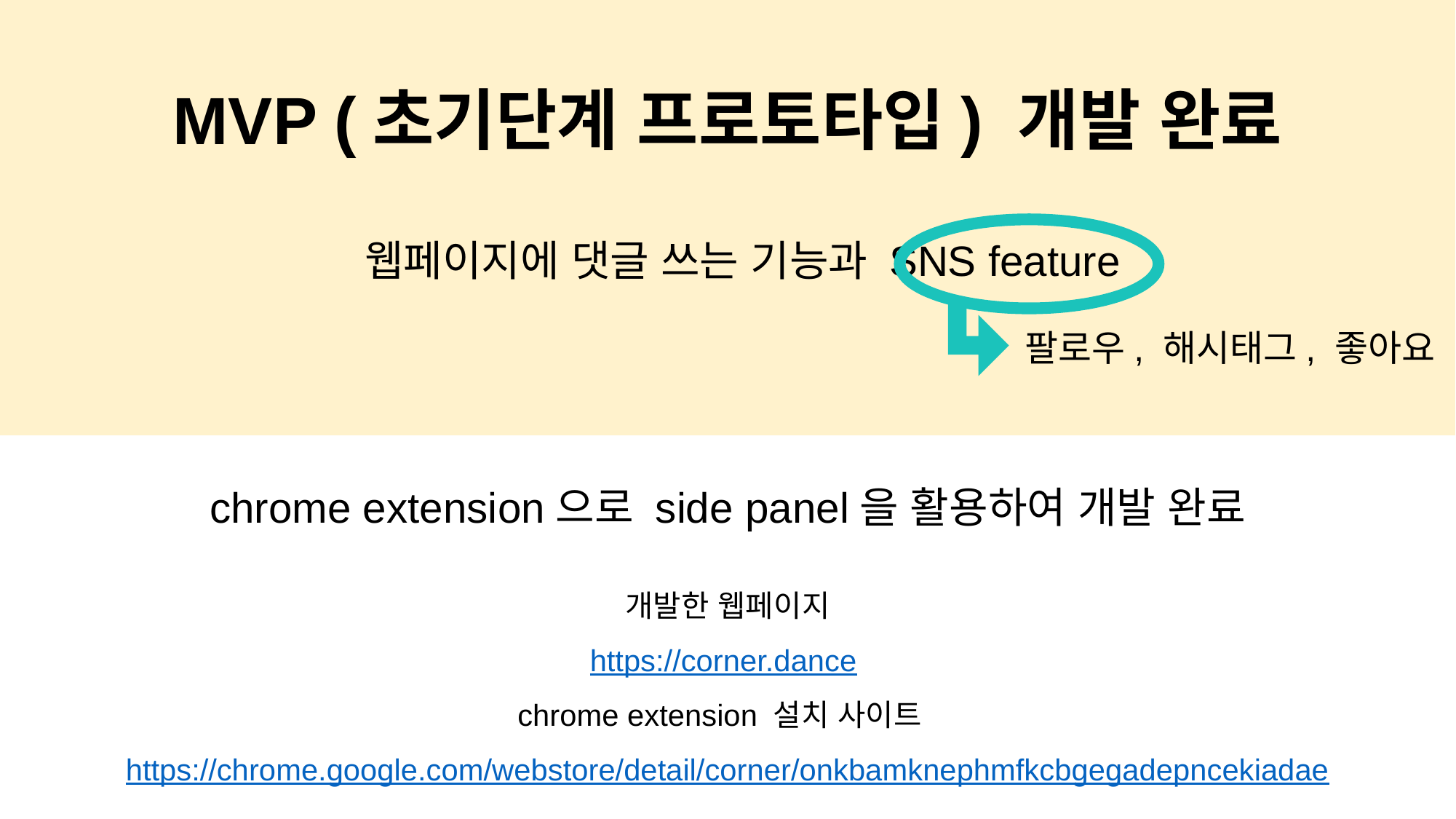

# MVP (초기단계 프로토타입) 개발 완료

웹페이지에 댓글 쓰는 기능과 SNS feature

팔로우, 해시태그, 좋아요
chrome extension으로 side panel을 활용하여 개발 완료
개발한 웹페이지
https://corner.dance
chrome extension 설치 사이트 https://chrome.google.com/webstore/detail/corner/onkbamknephmfkcbgegadepncekiadae